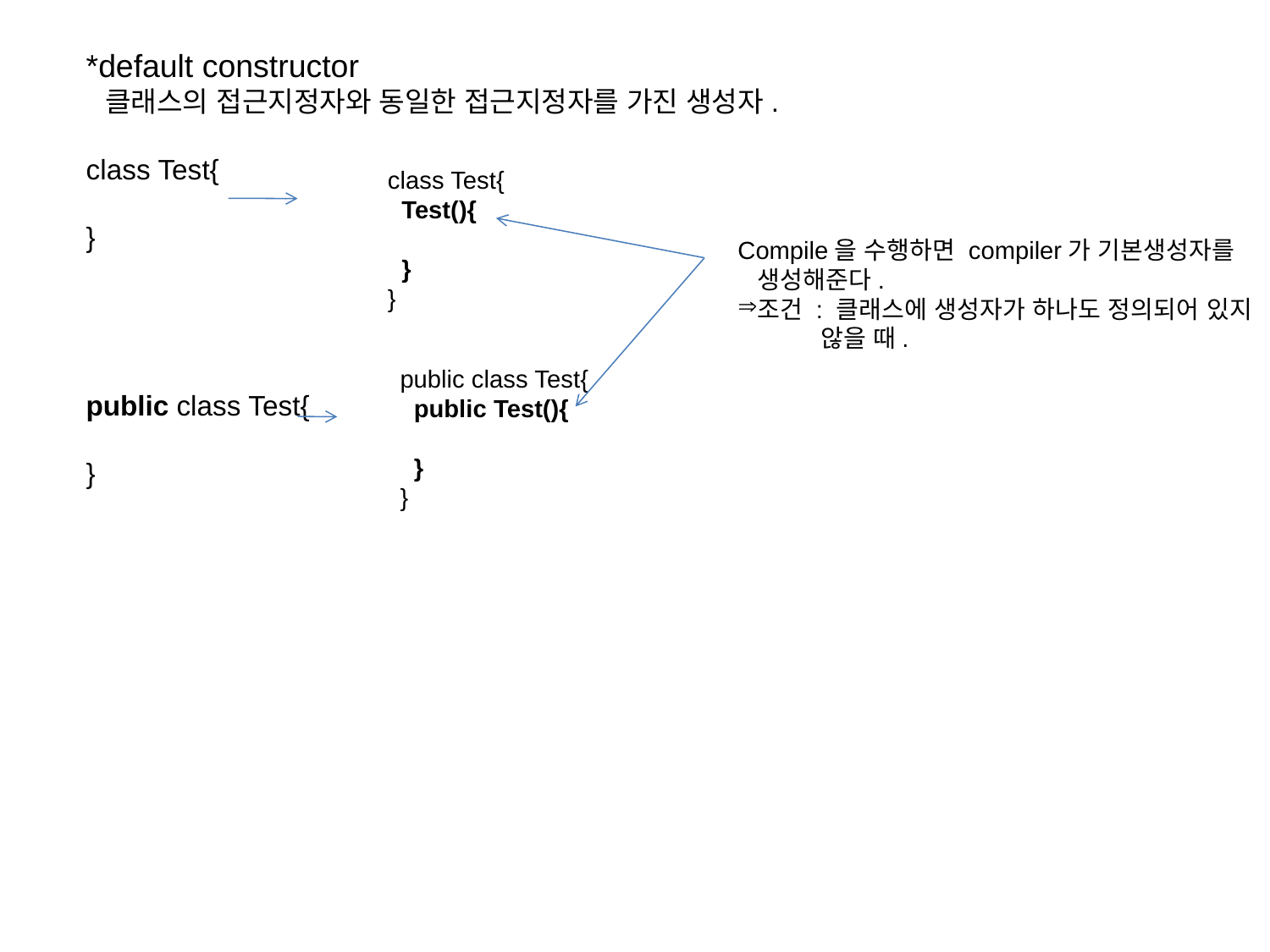

*default constructor
  클래스의 접근지정자와 동일한 접근지정자를 가진 생성자.

class Test{

}

public class Test{

}

class Test{
  Test(){

  }
}
Compile을 수행하면 compiler가 기본생성자를
  생성해준다.
조건 : 클래스에 생성자가 하나도 정의되어 있지
           않을 때.
public class Test{
  public Test(){

  }
}